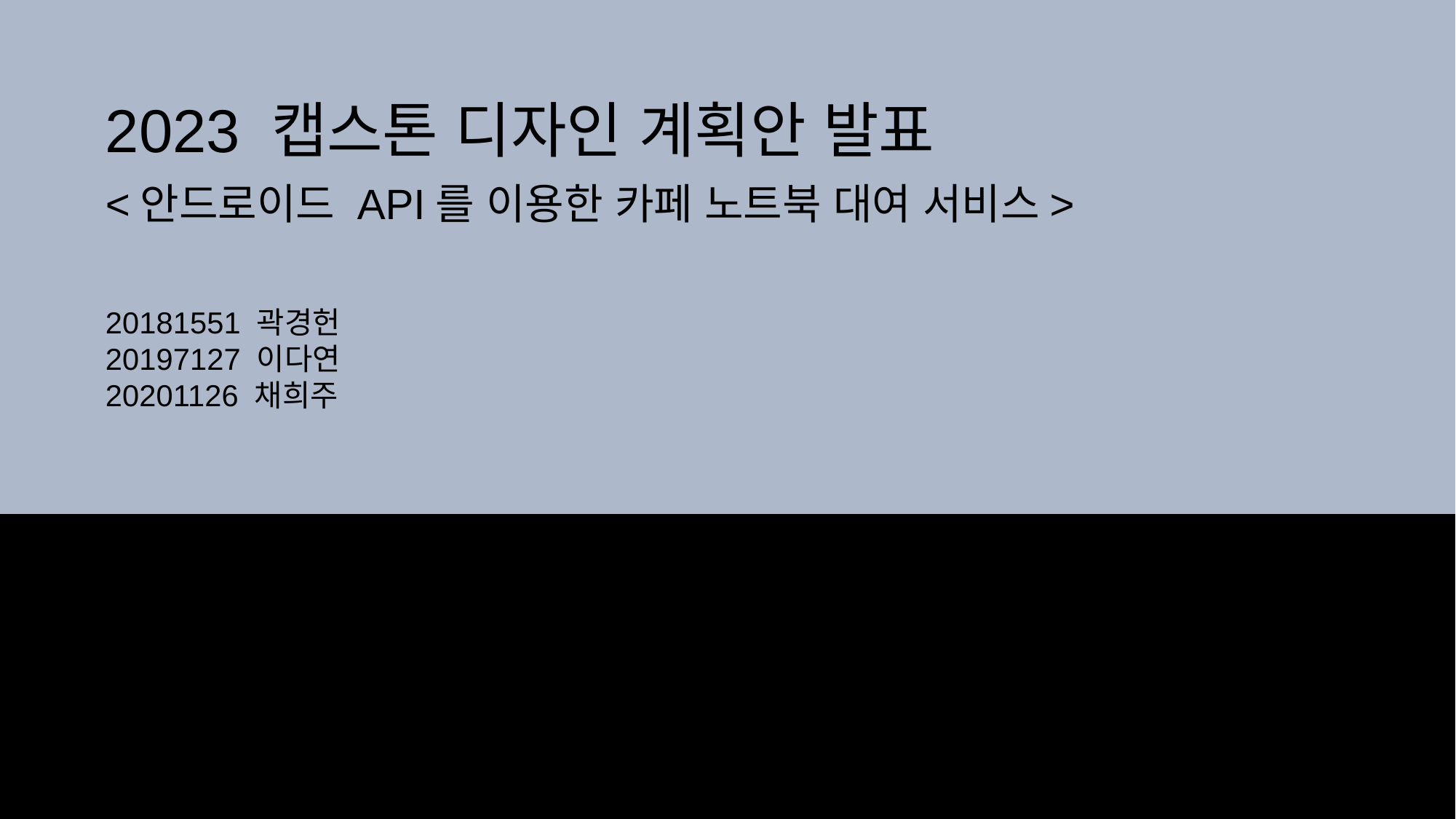

2023 캡스톤 디자인 계획안 발표
<안드로이드 API를 이용한 카페 노트북 대여 서비스>
20181551 곽경헌
20197127 이다연
20201126 채희주